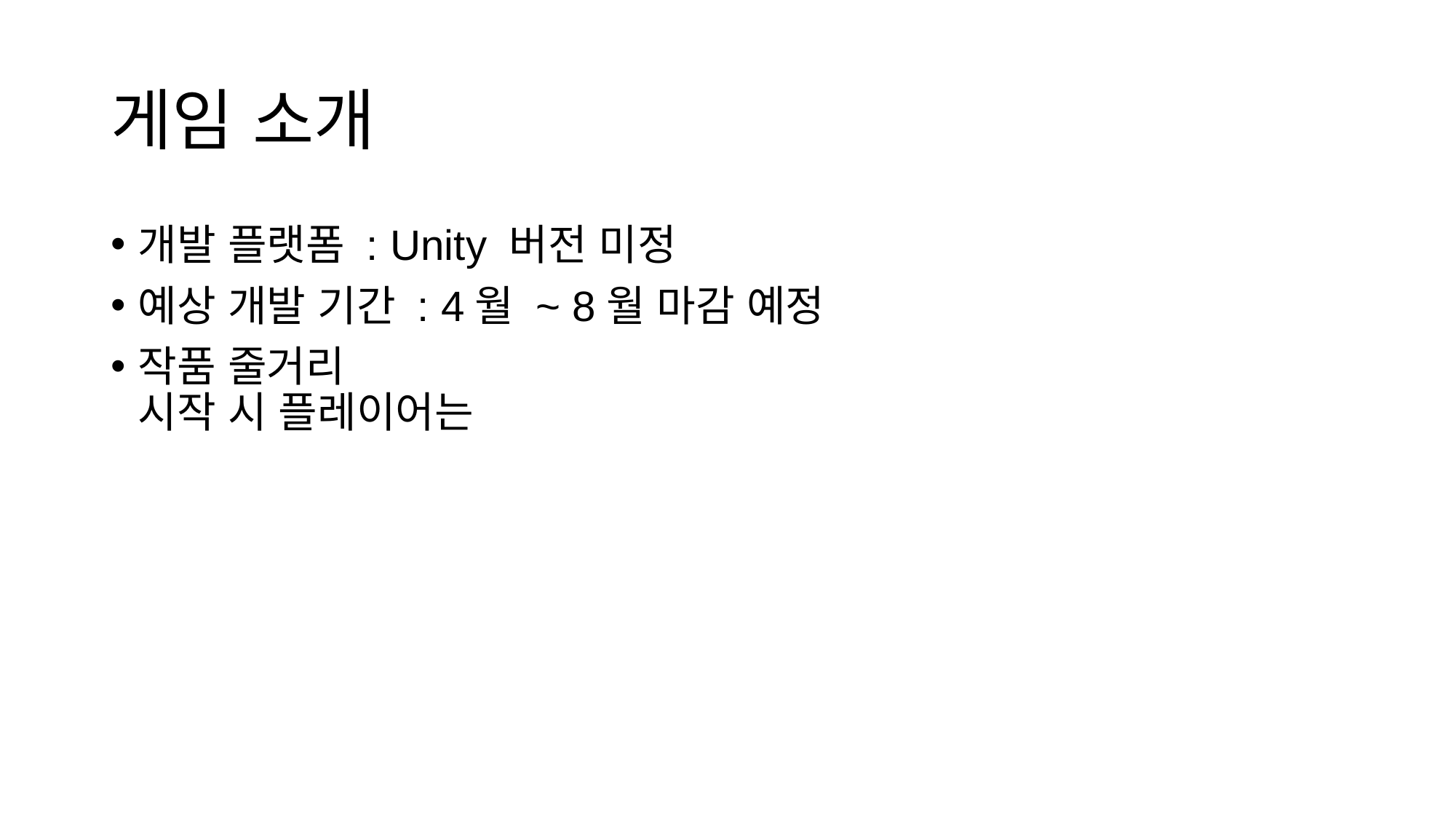

# 게임 소개
개발 플랫폼 : Unity 버전 미정
예상 개발 기간 : 4월 ~ 8월 마감 예정
작품 줄거리
시작 시 플레이어는